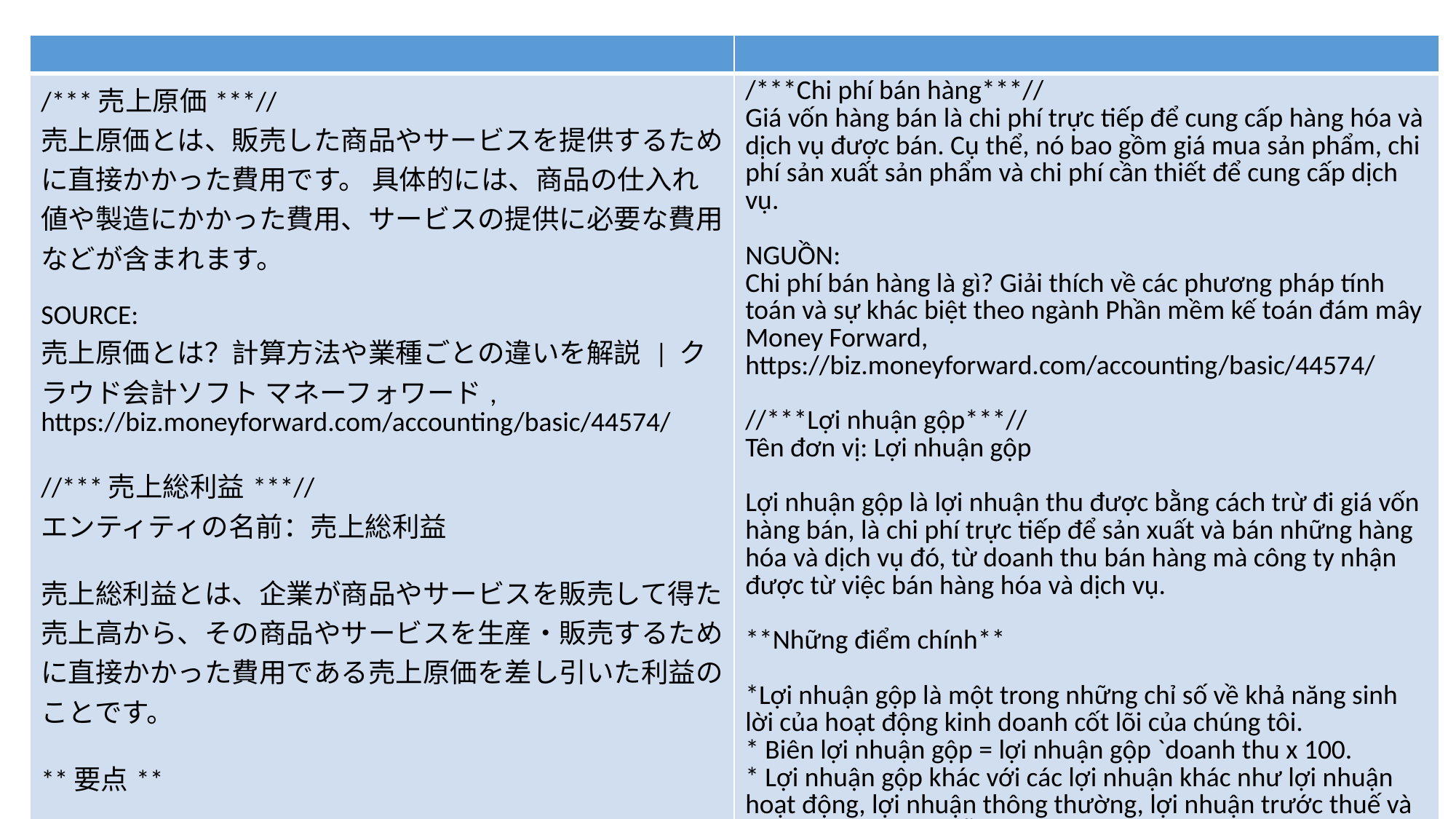

|  |  |
| --- | --- |
| /\*\*\*売上原価\*\*\*// 売上原価とは、販売した商品やサービスを提供するために直接かかった費用です。 具体的には、商品の仕入れ値や製造にかかった費用、サービスの提供に必要な費用などが含まれます。 SOURCE: 売上原価とは？計算方法や業種ごとの違いを解説 | クラウド会計ソフト マネーフォワード, https://biz.moneyforward.com/accounting/basic/44574/ //\*\*\*売上総利益\*\*\*// エンティティの名前：売上総利益 売上総利益とは、企業が商品やサービスを販売して得た売上高から、その商品やサービスを生産・販売するために直接かかった費用である売上原価を差し引いた利益のことです。 \*\*要点\*\* \* 売上総利益は、本業の収益性を示す指標の一つです。 \* 売上総利益率 = 売上総利益 ÷ 売上高 × 100 で計算されます。 \* 売上総利益は、営業利益、経常利益、税引前当期利益、当期純利益などの他の利益と異なり、売上原価のみを差し引いた利益である点が特徴です。 \* 売上総利益を分析することで、企業の商品やサービスの競争力や、コスト管理の効率性を把握することができます。 SOURCE: 売上総利益（粗利益）とは？計算方法や他の利益との違い | クラウド会計ソフト マネーフォワード, https://biz.moneyforward.com/accounting/basic/38796/ | /\*\*\*Chi phí bán hàng\*\*\*// Giá vốn hàng bán là chi phí trực tiếp để cung cấp hàng hóa và dịch vụ được bán. Cụ thể, nó bao gồm giá mua sản phẩm, chi phí sản xuất sản phẩm và chi phí cần thiết để cung cấp dịch vụ. NGUỒN: Chi phí bán hàng là gì? Giải thích về các phương pháp tính toán và sự khác biệt theo ngành Phần mềm kế toán đám mây Money Forward, https://biz.moneyforward.com/accounting/basic/44574/ //\*\*\*Lợi nhuận gộp\*\*\*// Tên đơn vị: Lợi nhuận gộp Lợi nhuận gộp là lợi nhuận thu được bằng cách trừ đi giá vốn hàng bán, là chi phí trực tiếp để sản xuất và bán những hàng hóa và dịch vụ đó, từ doanh thu bán hàng mà công ty nhận được từ việc bán hàng hóa và dịch vụ. \*\*Những điểm chính\*\* \*Lợi nhuận gộp là một trong những chỉ số về khả năng sinh lời của hoạt động kinh doanh cốt lõi của chúng tôi. \* Biên lợi nhuận gộp = lợi nhuận gộp `doanh thu x 100. \* Lợi nhuận gộp khác với các lợi nhuận khác như lợi nhuận hoạt động, lợi nhuận thông thường, lợi nhuận trước thuế và lợi nhuận ròng ở chỗ đó là lợi nhuận thu được bằng cách chỉ trừ đi giá vốn hàng bán. \* Bằng cách phân tích lợi nhuận gộp, bạn có thể hiểu được khả năng cạnh tranh của sản phẩm và dịch vụ của công ty cũng như hiệu quả quản lý chi phí. NGUỒN: Lợi nhuận gộp (lợi nhuận gộp) là gì? Phương pháp tính toán và chênh lệch so với lợi nhuận khác Phần mềm kế toán đám mây Money Forward, https://biz.moneyforward.com/accounting/basic/38796/ |